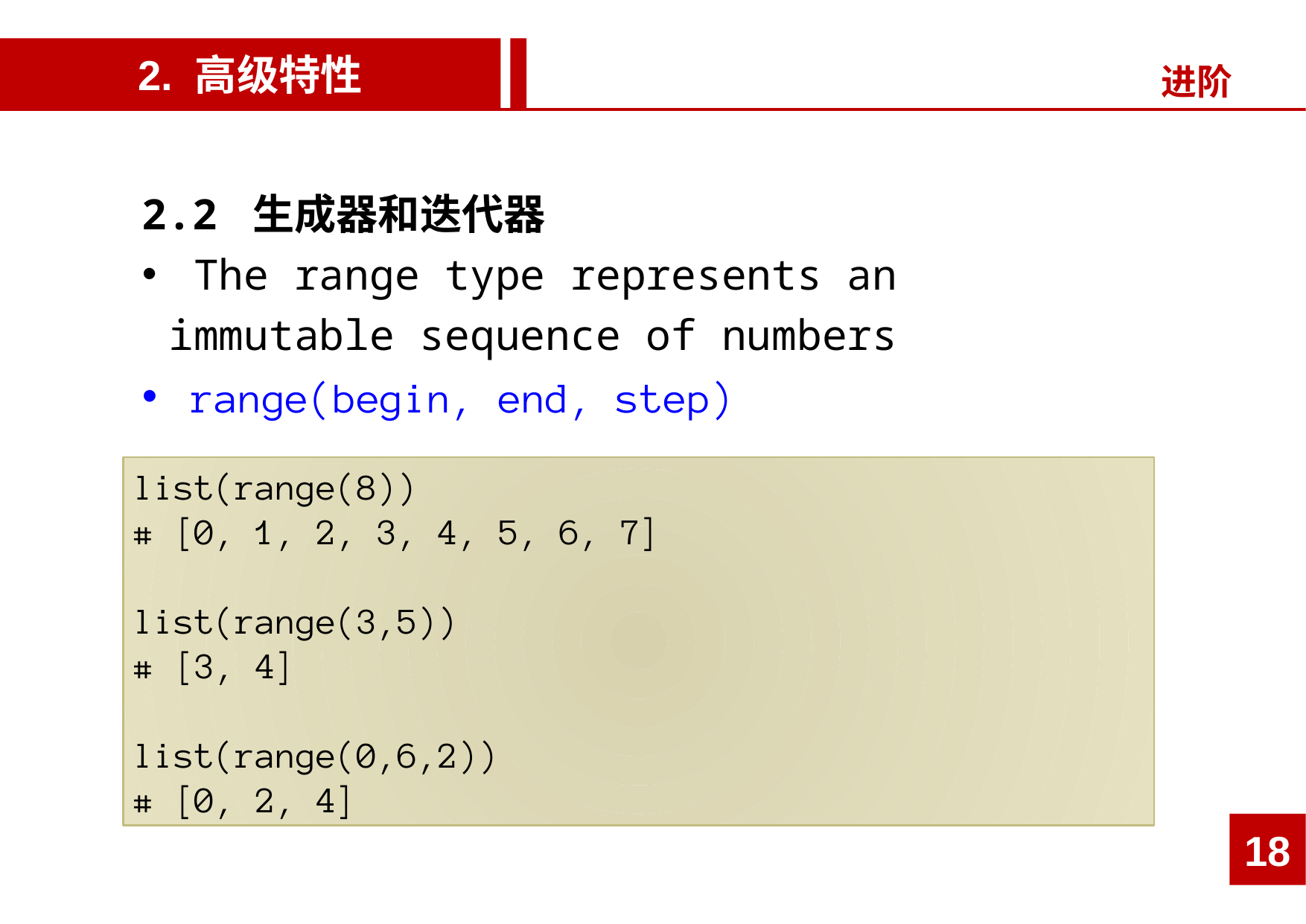

2. 高级特性

进阶
2.2 生成器和迭代器
 The range type represents an immutable sequence of numbers
 range(begin, end, step)
list(range(8))
# [0, 1, 2, 3, 4, 5, 6, 7]

list(range(3,5))
# [3, 4]

list(range(0,6,2))
# [0, 2, 4]
18